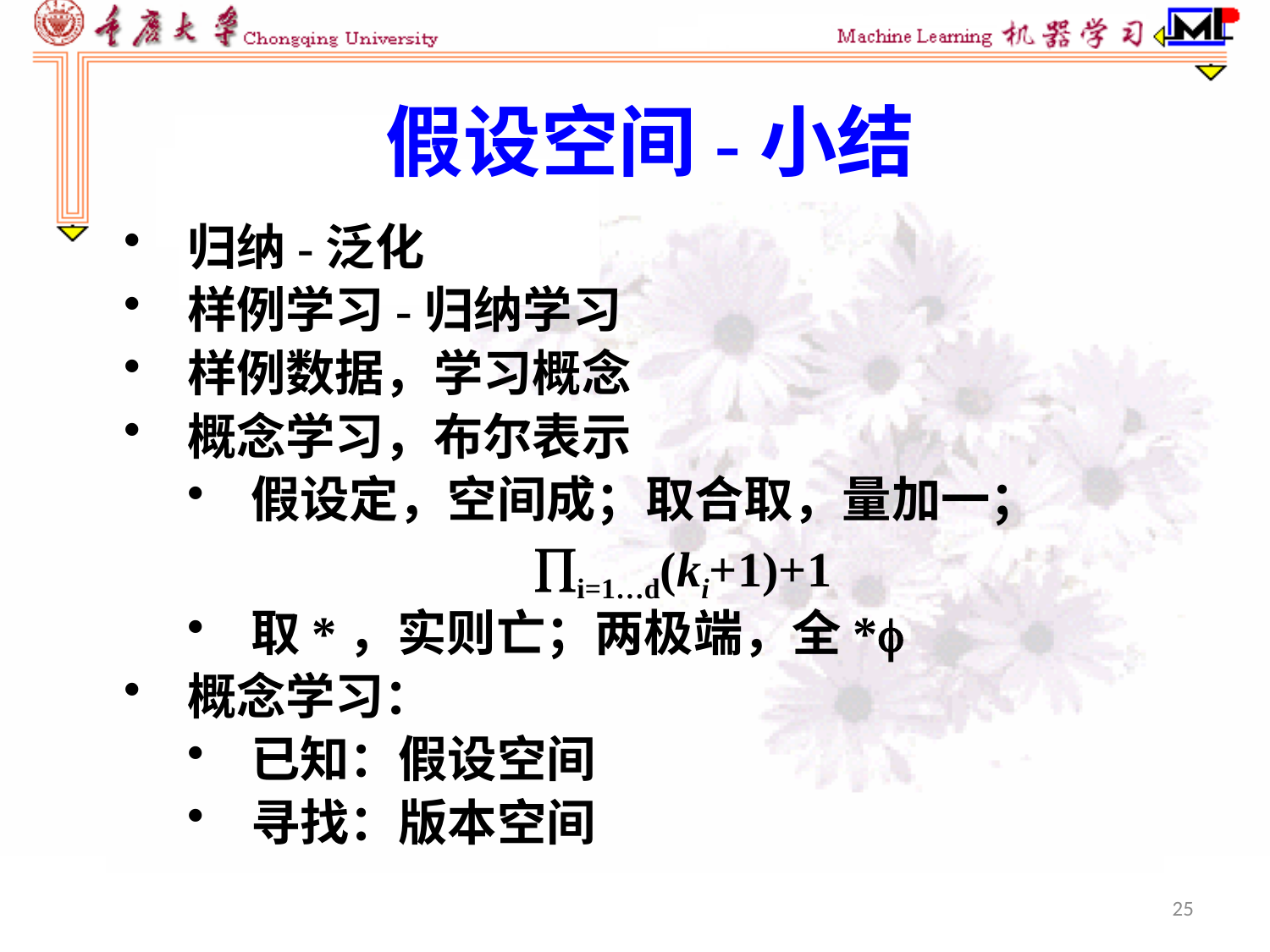

假设空间-小结
归纳-泛化
样例学习-归纳学习
样例数据，学习概念
概念学习，布尔表示
假设定，空间成；取合取，量加一；
∏i=1…d(ki+1)+1
取*，实则亡；两极端，全*φ
概念学习：
已知：假设空间
寻找：版本空间

25